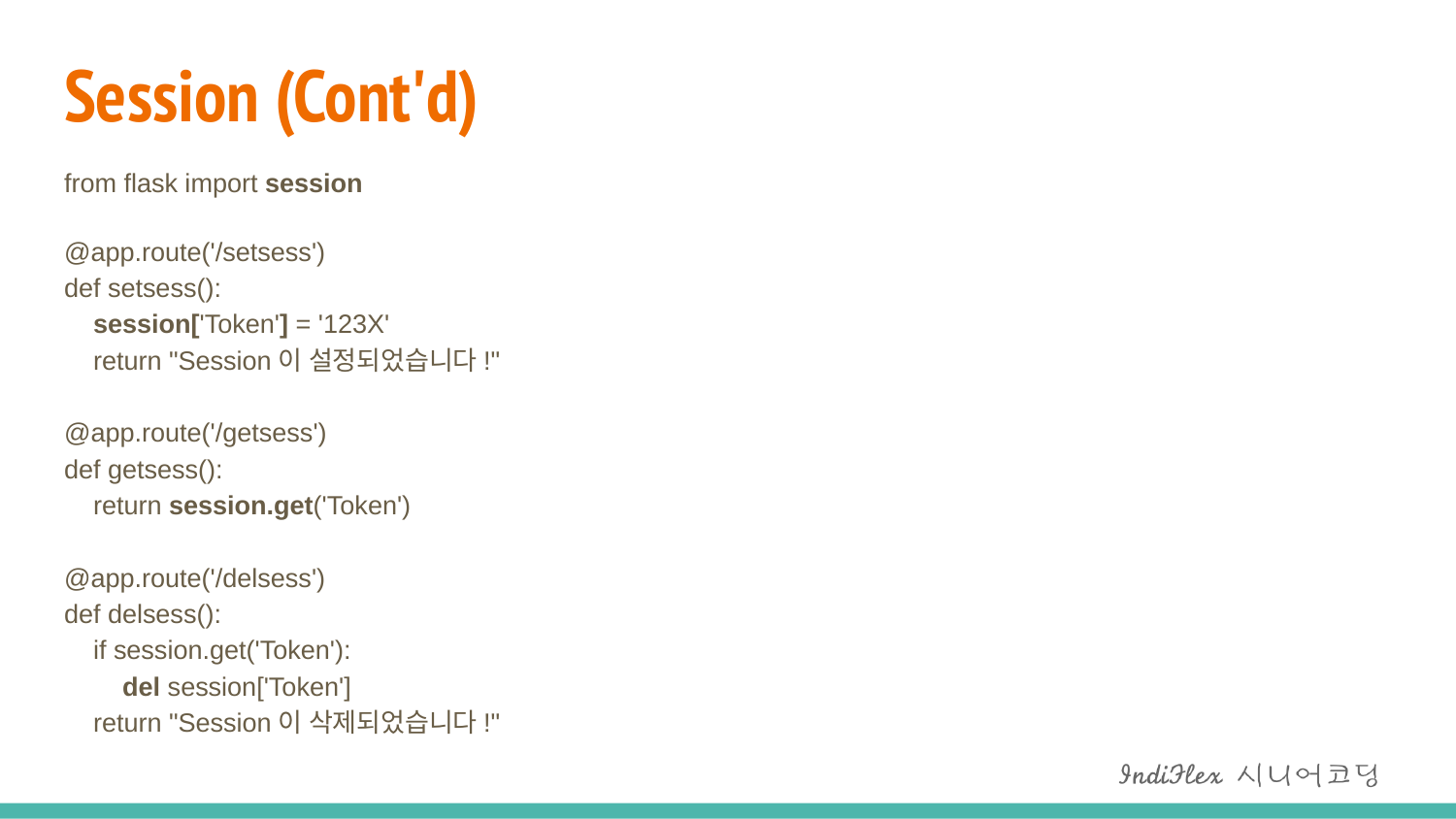

# Session (Cont'd)
from flask import session
@app.route('/setsess')
def setsess():
    session['Token'] = '123X'
    return "Session이 설정되었습니다!"
@app.route('/getsess')
def getsess():
    return session.get('Token')
@app.route('/delsess')
def delsess():
    if session.get('Token'):
        del session['Token']
    return "Session이 삭제되었습니다!"